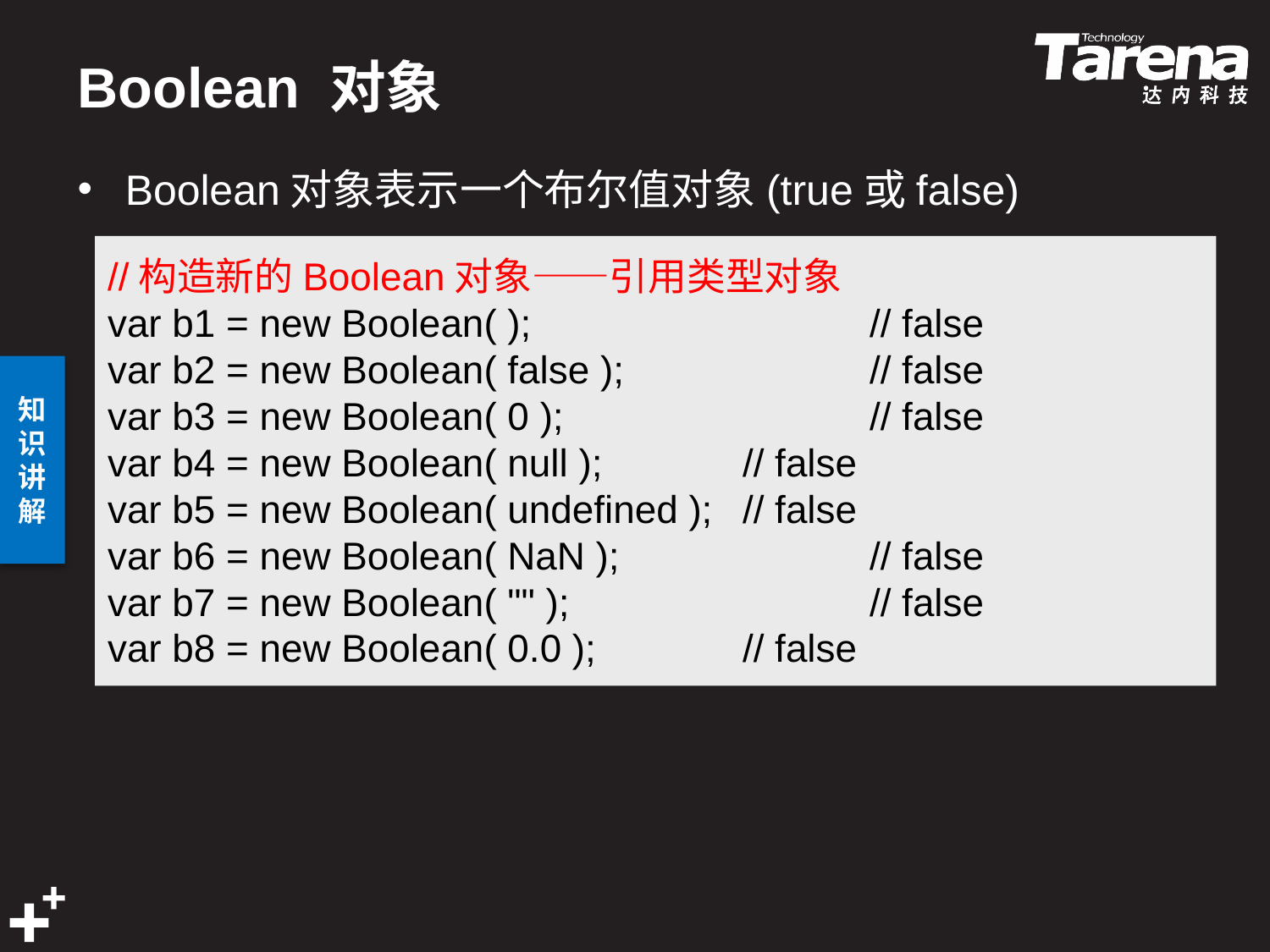

# Boolean 对象
Boolean对象表示一个布尔值对象(true或false)
//构造新的Boolean对象——引用类型对象
var b1 = new Boolean( ); 			// false
var b2 = new Boolean( false ); 		// false
var b3 = new Boolean( 0 ); 			// false
var b4 = new Boolean( null ); 		// false
var b5 = new Boolean( undefined ); 	// false
var b6 = new Boolean( NaN ); 		// false
var b7 = new Boolean( "" ); 			// false
var b8 = new Boolean( 0.0 ); 		// false